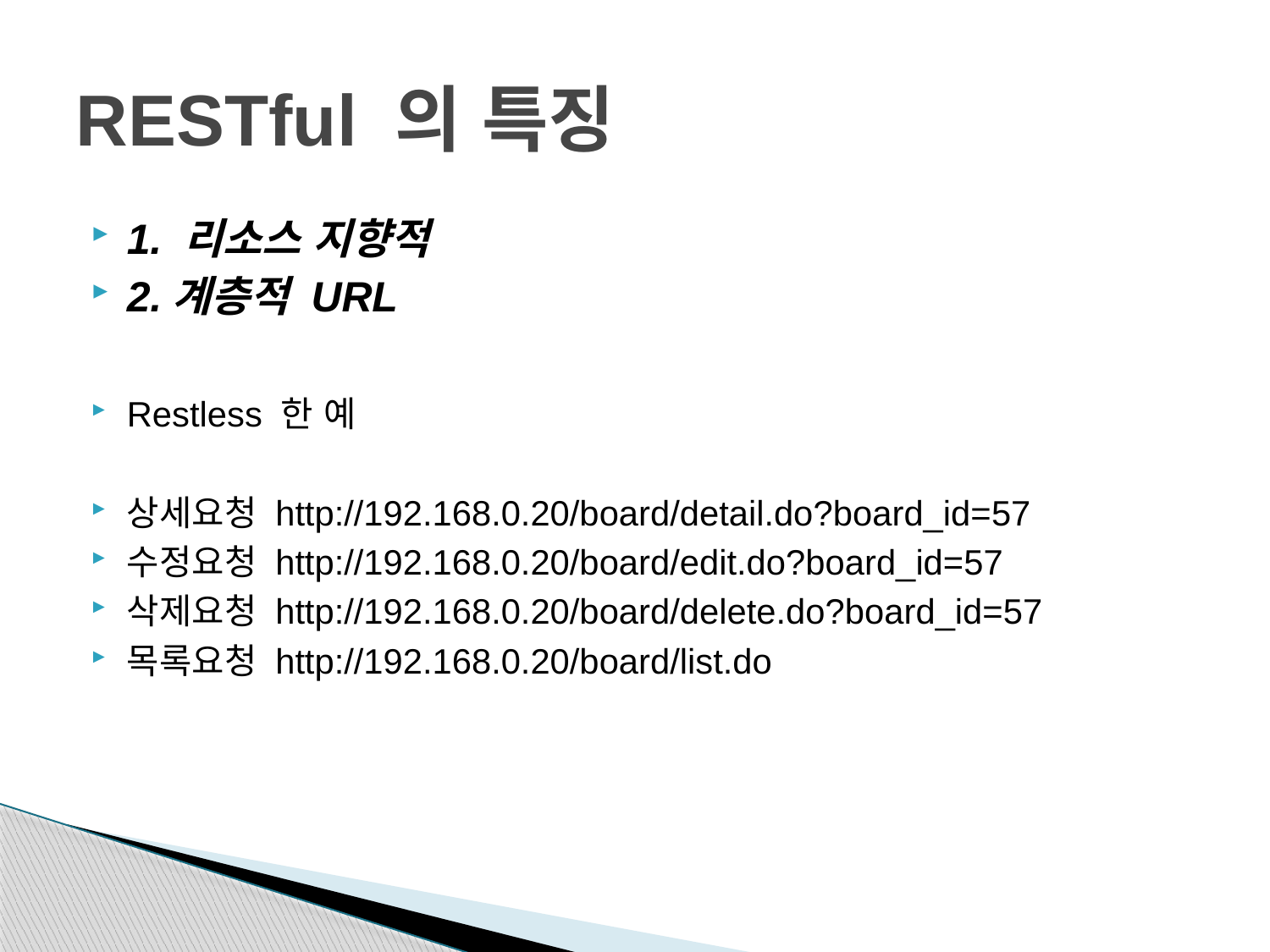

# RESTful 의 특징
1. 리소스 지향적
2.계층적 URL

Restless 한 예

상세요청 http://192.168.0.20/board/detail.do?board_id=57
수정요청 http://192.168.0.20/board/edit.do?board_id=57
삭제요청 http://192.168.0.20/board/delete.do?board_id=57
목록요청 http://192.168.0.20/board/list.do